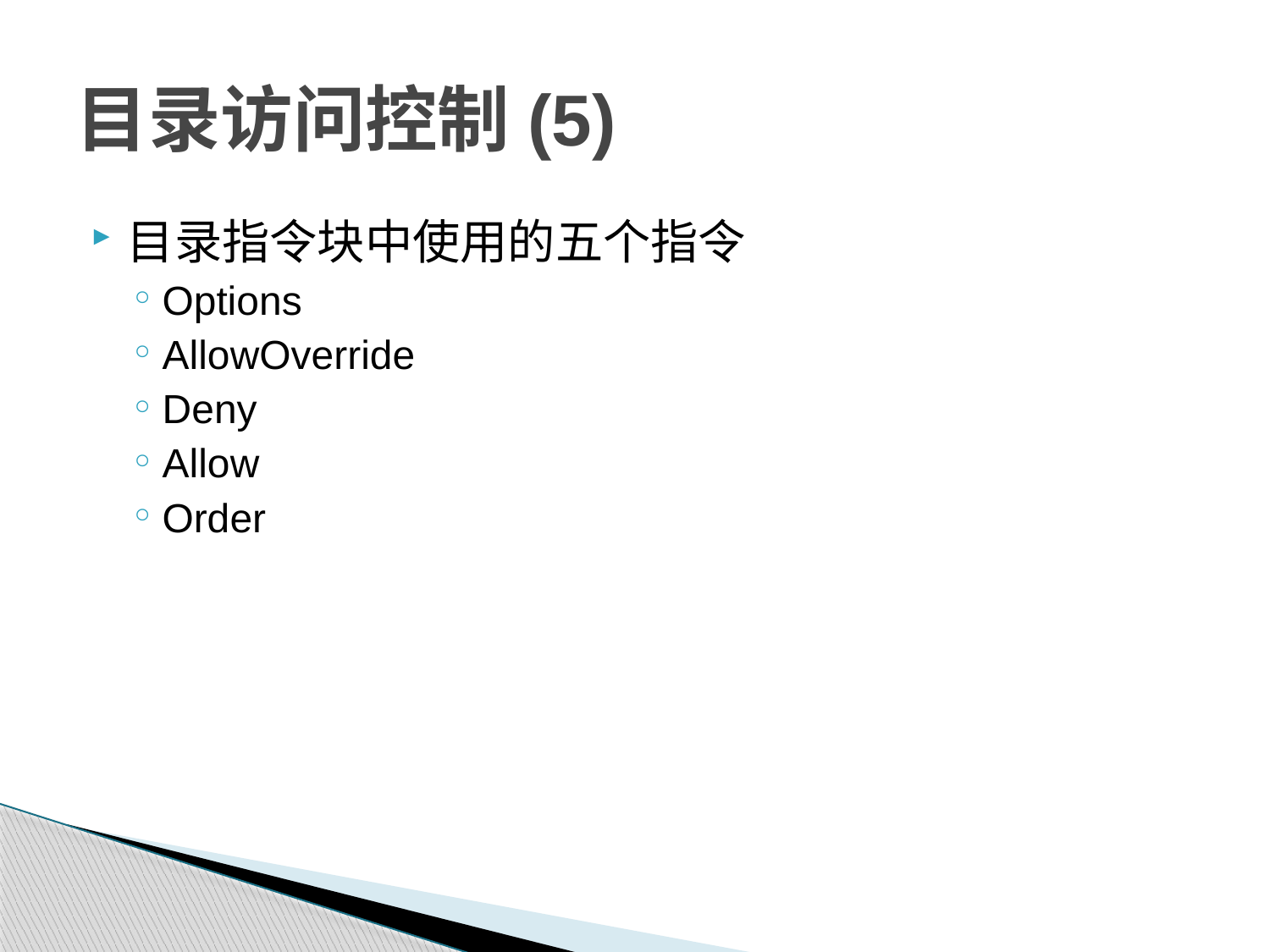

# 目录访问控制(5)
目录指令块中使用的五个指令
Options
AllowOverride
Deny
Allow
Order